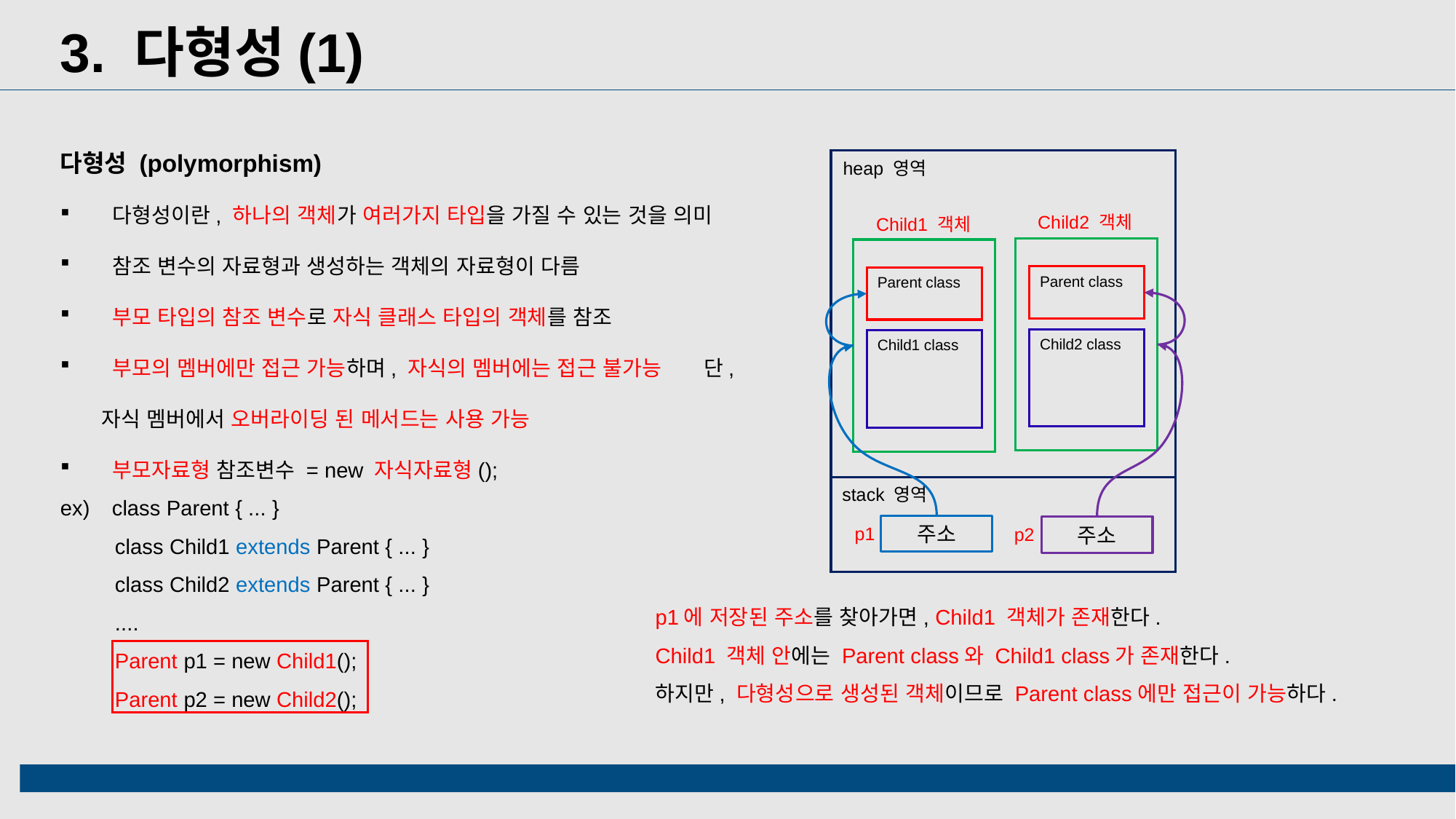

3. 다형성(1)
다형성 (polymorphism)
 다형성이란, 하나의 객체가 여러가지 타입을 가질 수 있는 것을 의미
 참조 변수의 자료형과 생성하는 객체의 자료형이 다름
 부모 타입의 참조 변수로 자식 클래스 타입의 객체를 참조
 부모의 멤버에만 접근 가능하며, 자식의 멤버에는 접근 불가능       단, 자식 멤버에서 오버라이딩 된 메서드는 사용 가능
 부모자료형 참조변수 = new 자식자료형();
ex)    class Parent { ... }
class Child1 extends Parent { ... }
class Child2 extends Parent { ... }
....
Parent p1 = new Child1();
Parent p2 = new Child2();

heap 영역
Child2 객체
Child1 객체

Parent class
Parent class
Child2 class
Child1 class
stack 영역

주소
주소
p1
p2
p1에 저장된 주소를 찾아가면, Child1 객체가 존재한다.
Child1 객체 안에는 Parent class와 Child1 class가 존재한다.
하지만, 다형성으로 생성된 객체이므로 Parent class에만 접근이 가능하다.